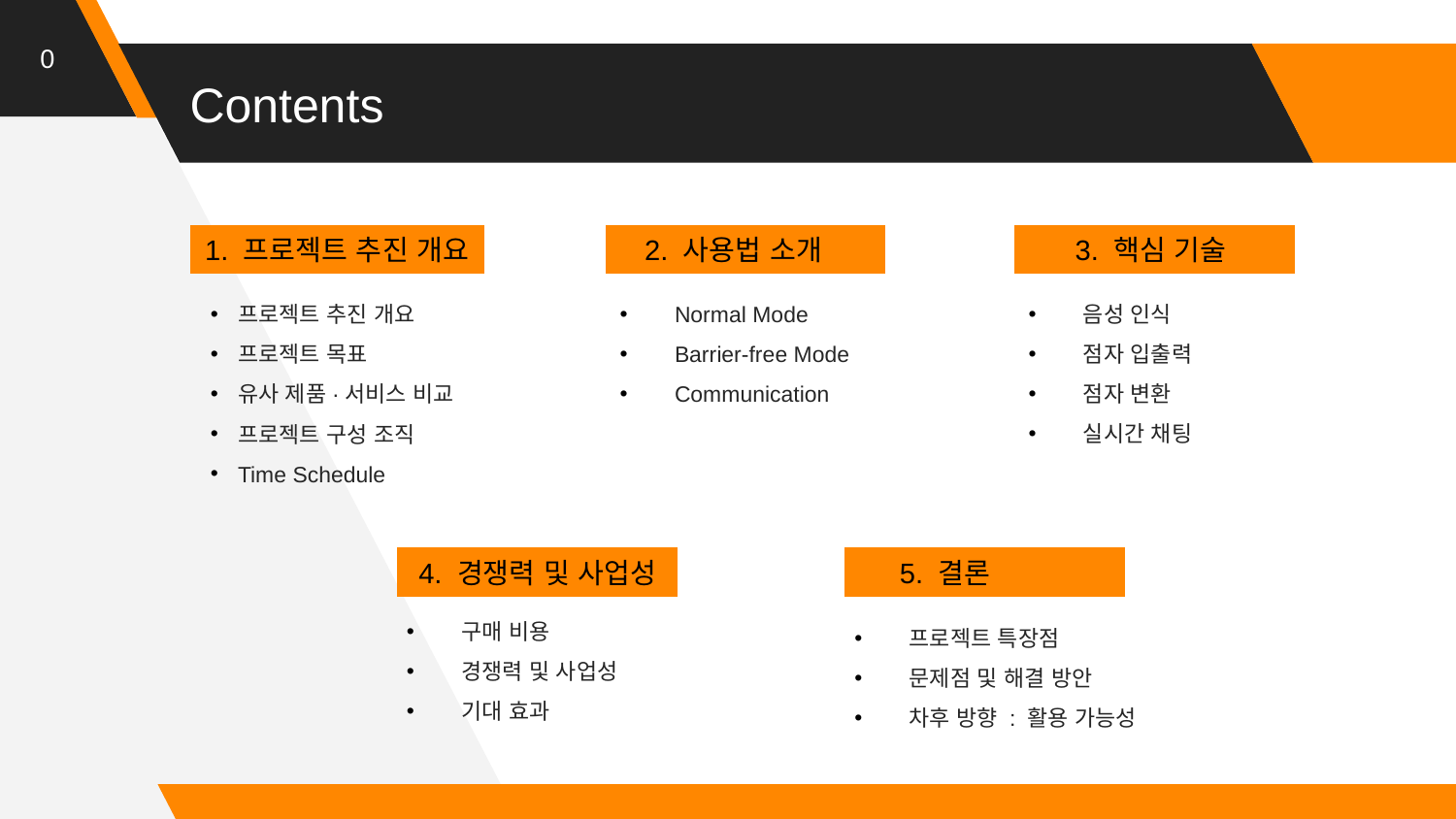

0
# Contents
2. 사용법 소개
3. 핵심 기술
1. 프로젝트 추진 개요
Normal Mode
Barrier-free Mode
Communication
프로젝트 추진 개요
프로젝트 목표
유사 제품·서비스 비교
프로젝트 구성 조직
Time Schedule
음성 인식
점자 입출력
점자 변환
실시간 채팅
4. 경쟁력 및 사업성
5. 결론
구매 비용
경쟁력 및 사업성
기대 효과
프로젝트 특장점
문제점 및 해결 방안
차후 방향 : 활용 가능성